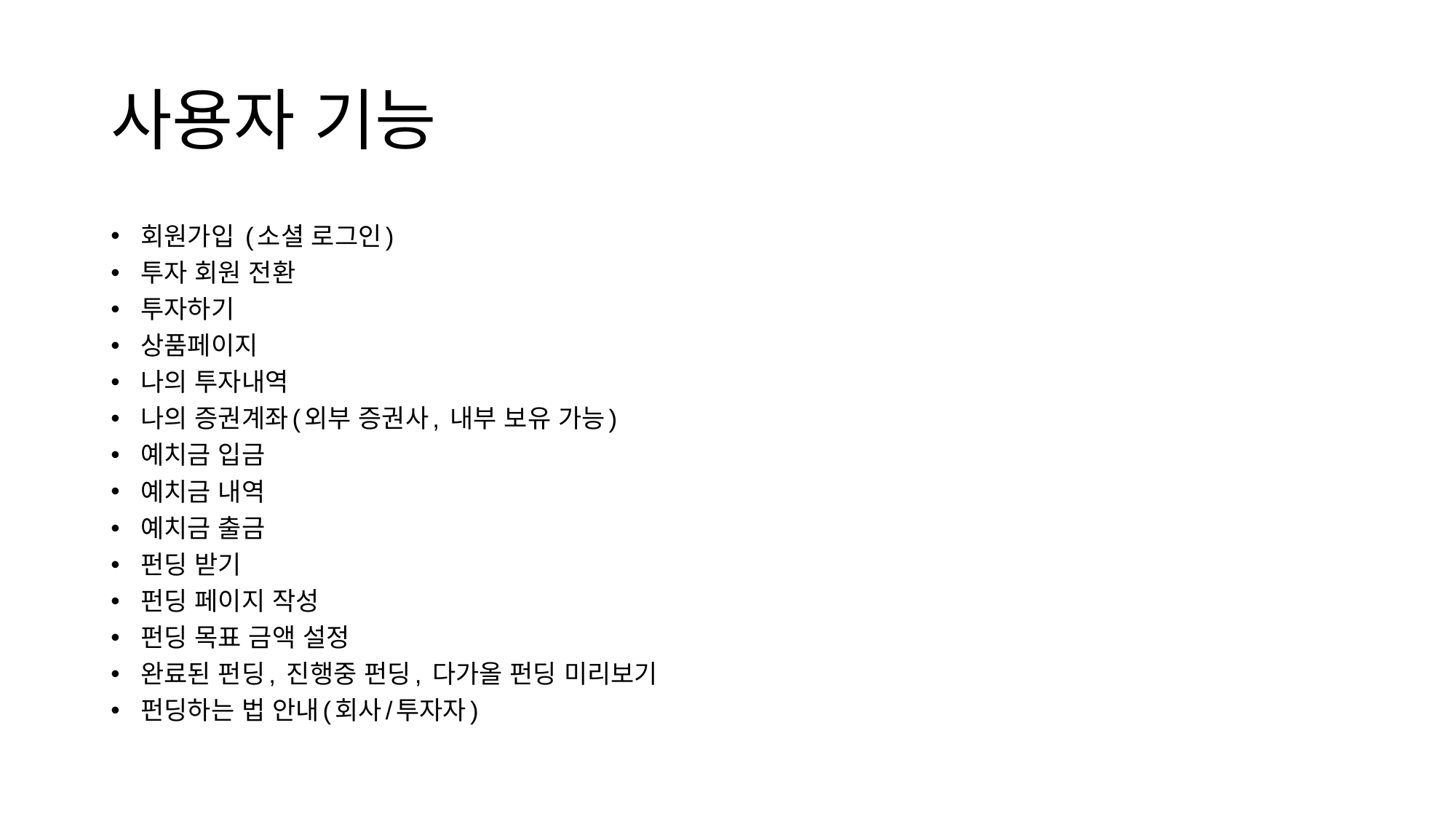

# 사용자 기능
회원가입 (소셜 로그인)
투자 회원 전환
투자하기
상품페이지
나의 투자내역
나의 증권계좌(외부 증권사, 내부 보유 가능)
예치금 입금
예치금 내역
예치금 출금
펀딩 받기
펀딩 페이지 작성
펀딩 목표 금액 설정
완료된 펀딩, 진행중 펀딩, 다가올 펀딩 미리보기
펀딩하는 법 안내(회사/투자자)